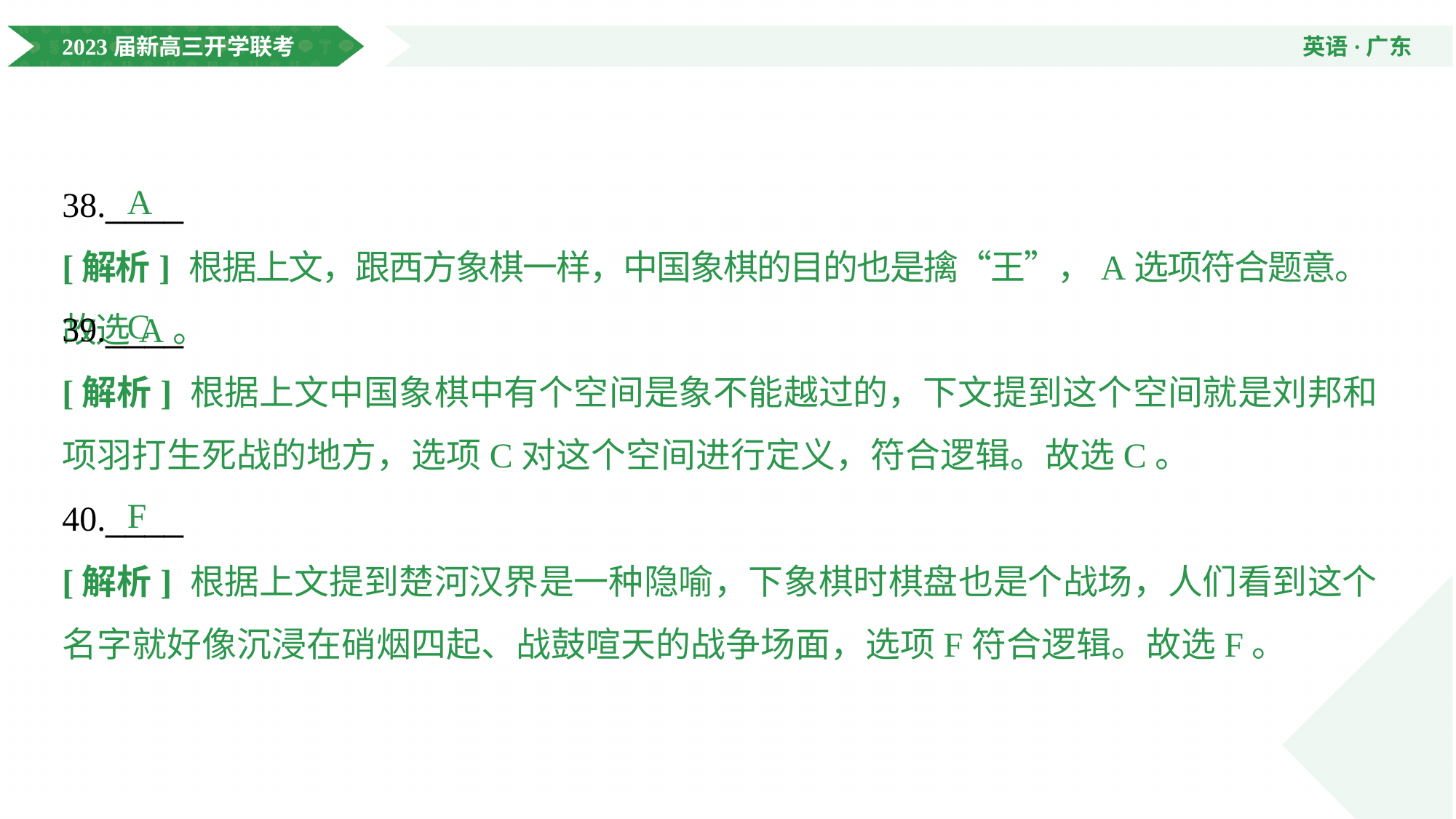

A
38.____
[解析] 根据上文，跟西方象棋一样，中国象棋的目的也是擒“王”，A选项符合题意。故选A。
C
39.____
[解析] 根据上文中国象棋中有个空间是象不能越过的，下文提到这个空间就是刘邦和项羽打生死战的地方，选项C对这个空间进行定义，符合逻辑。故选C。
F
40.____
[解析] 根据上文提到楚河汉界是一种隐喻，下象棋时棋盘也是个战场，人们看到这个名字就好像沉浸在硝烟四起、战鼓喧天的战争场面，选项F符合逻辑。故选F。